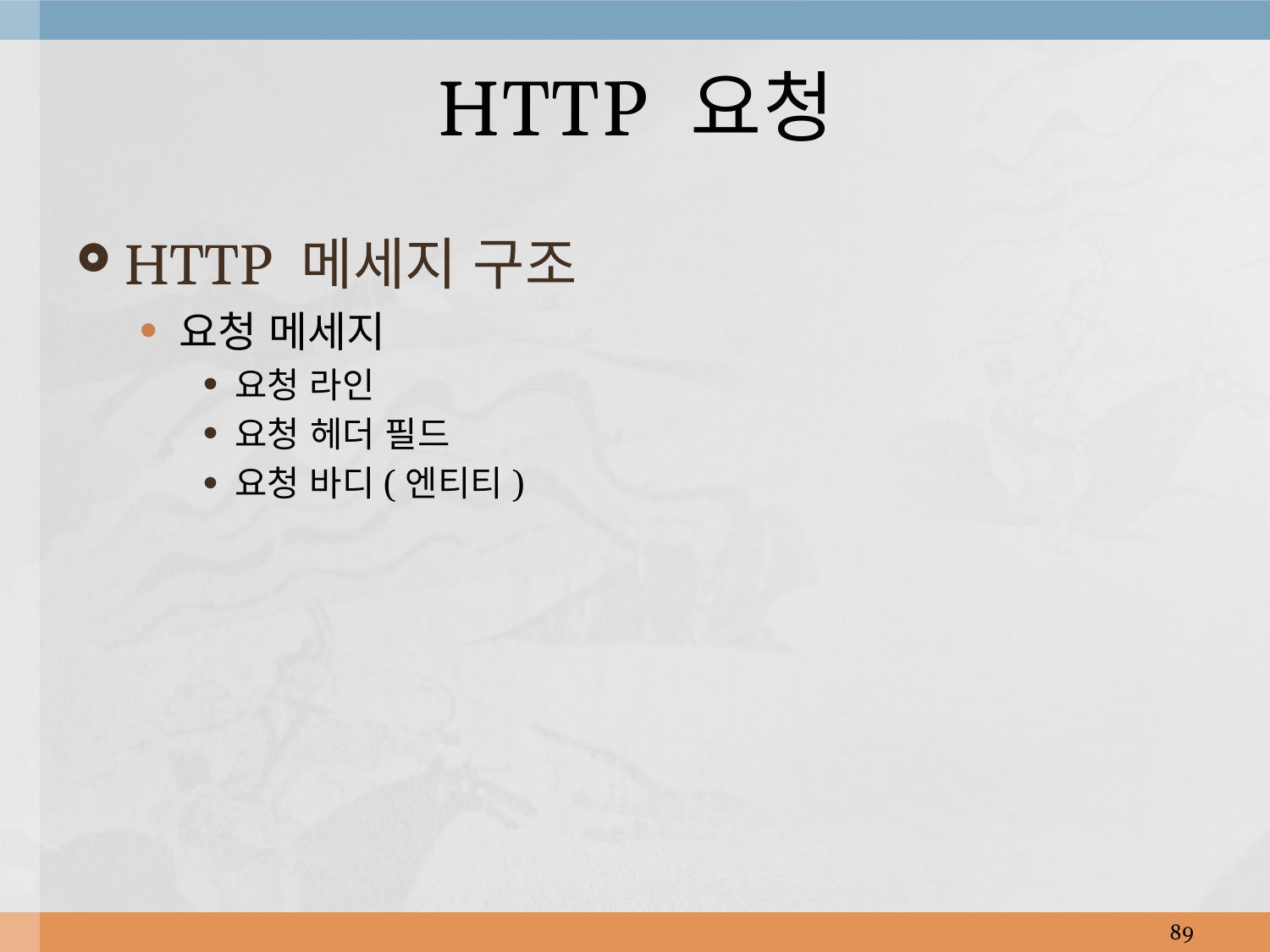

# HTTP 요청
HTTP 메세지 구조
요청 메세지
요청 라인
요청 헤더 필드
요청 바디(엔티티)

89